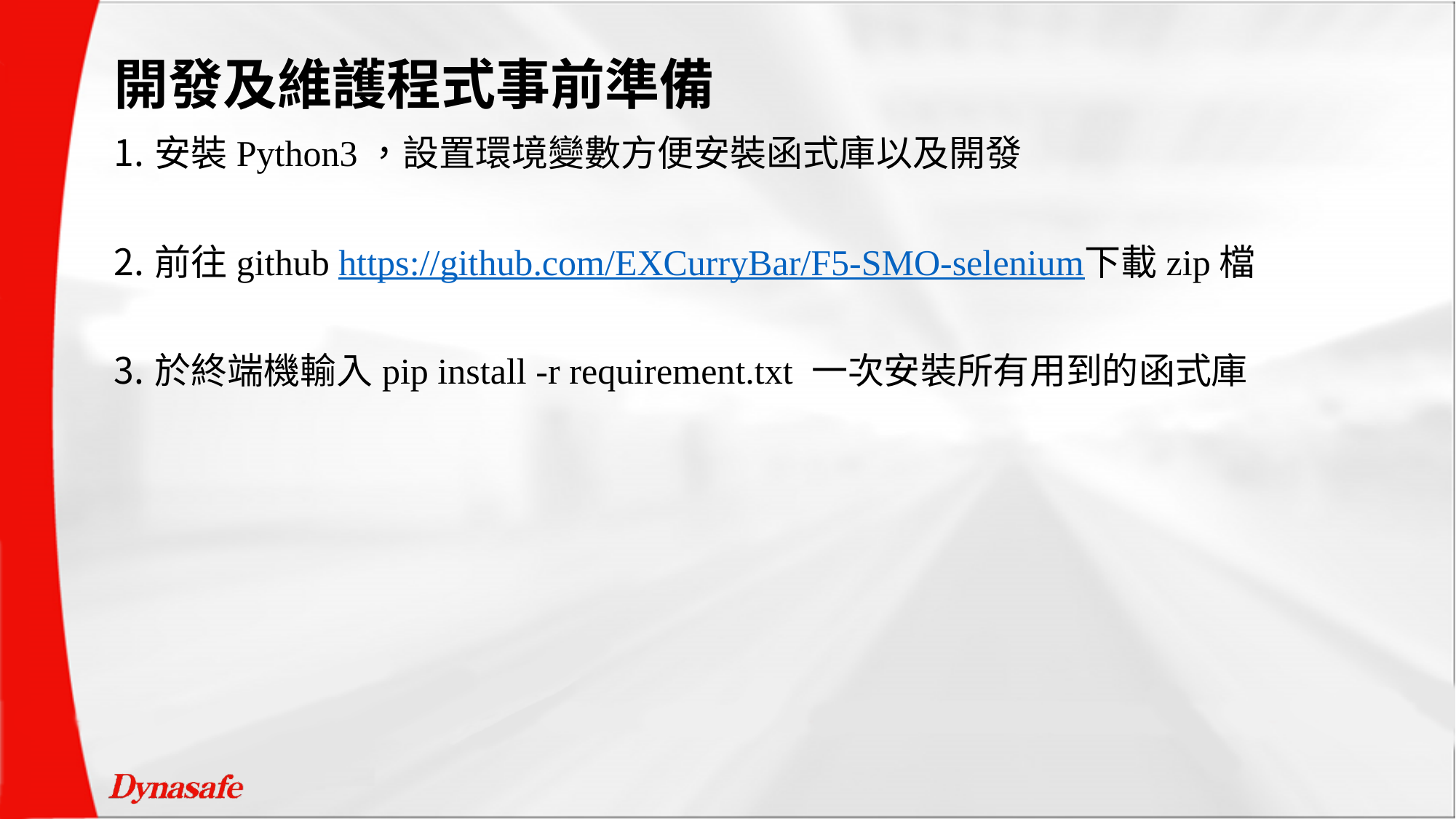

# 開發及維護程式事前準備
安裝Python3，設置環境變數方便安裝函式庫以及開發

前往github https://github.com/EXCurryBar/F5-SMO-selenium下載zip檔

於終端機輸入pip install -r requirement.txt 一次安裝所有用到的函式庫